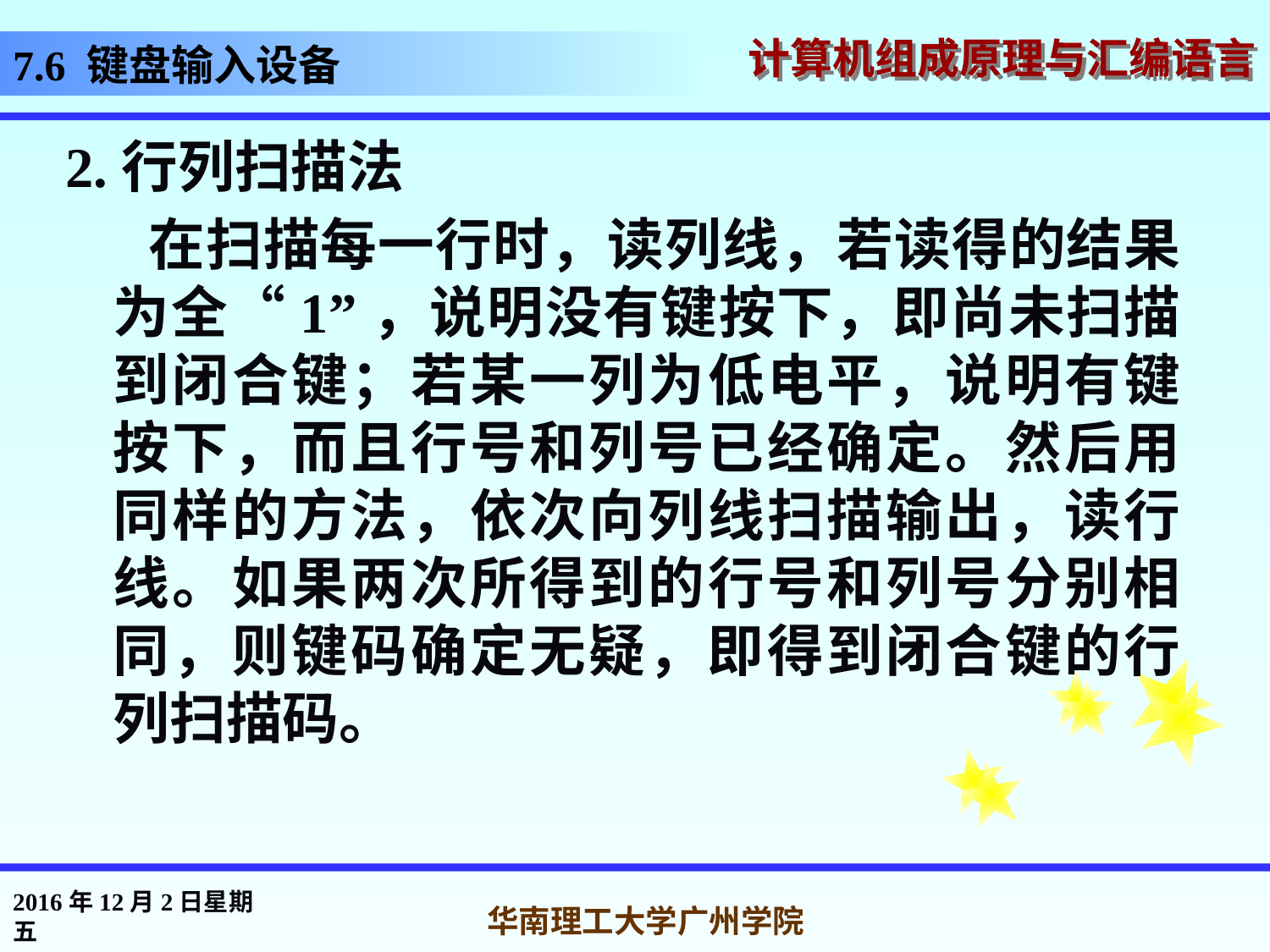

# 7.6 键盘输入设备
2.行列扫描法
     在扫描每一行时，读列线，若读得的结果为全“1”，说明没有键按下，即尚未扫描到闭合键；若某一列为低电平，说明有键按下，而且行号和列号已经确定。然后用同样的方法，依次向列线扫描输出，读行线。如果两次所得到的行号和列号分别相同，则键码确定无疑，即得到闭合键的行列扫描码。
2016年12月2日星期五
华南理工大学广州学院